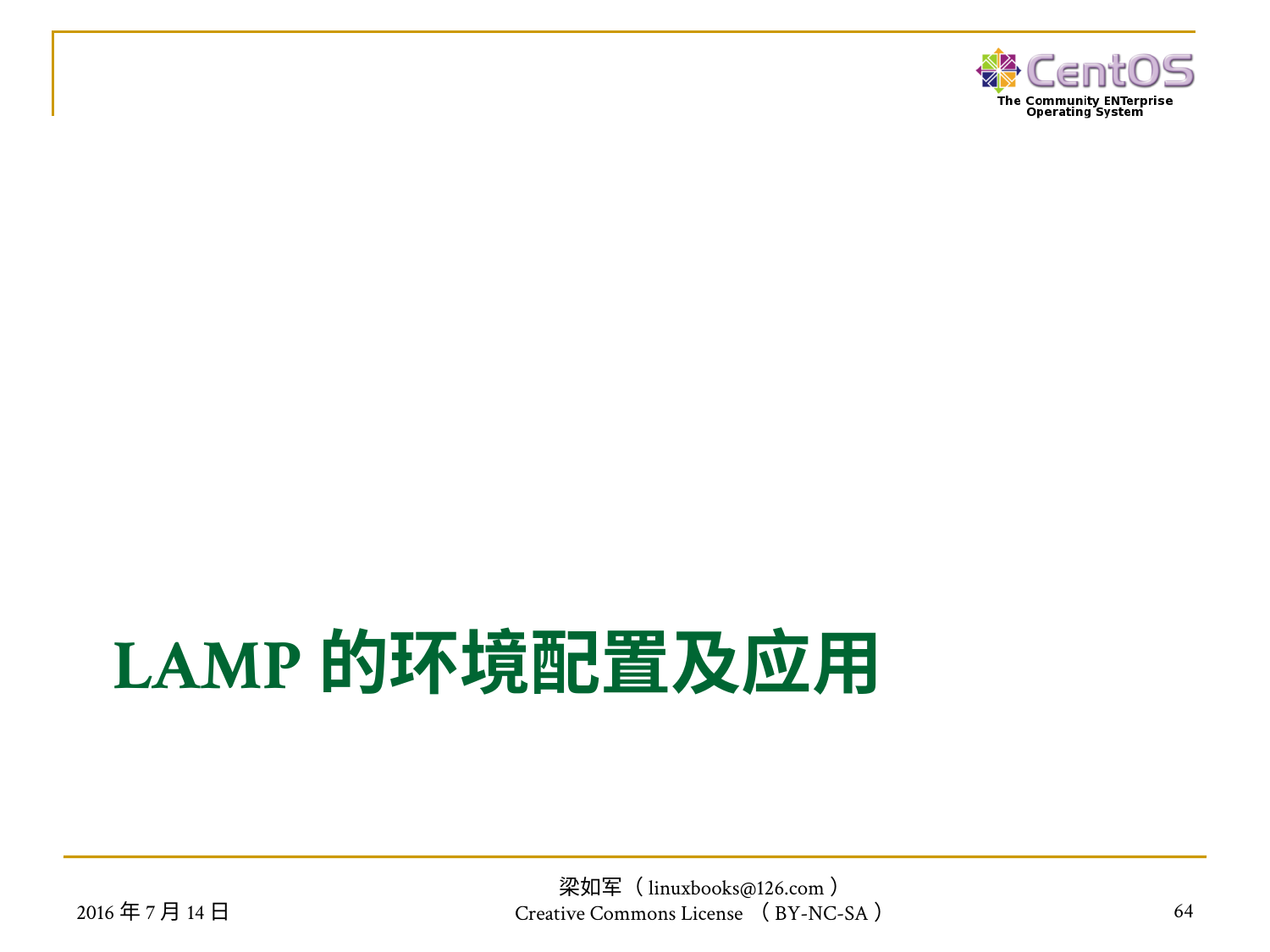

# LAMP的环境配置及应用
2016年7月14日
64
梁如军（linuxbooks@126.com）
Creative Commons License（BY-NC-SA）